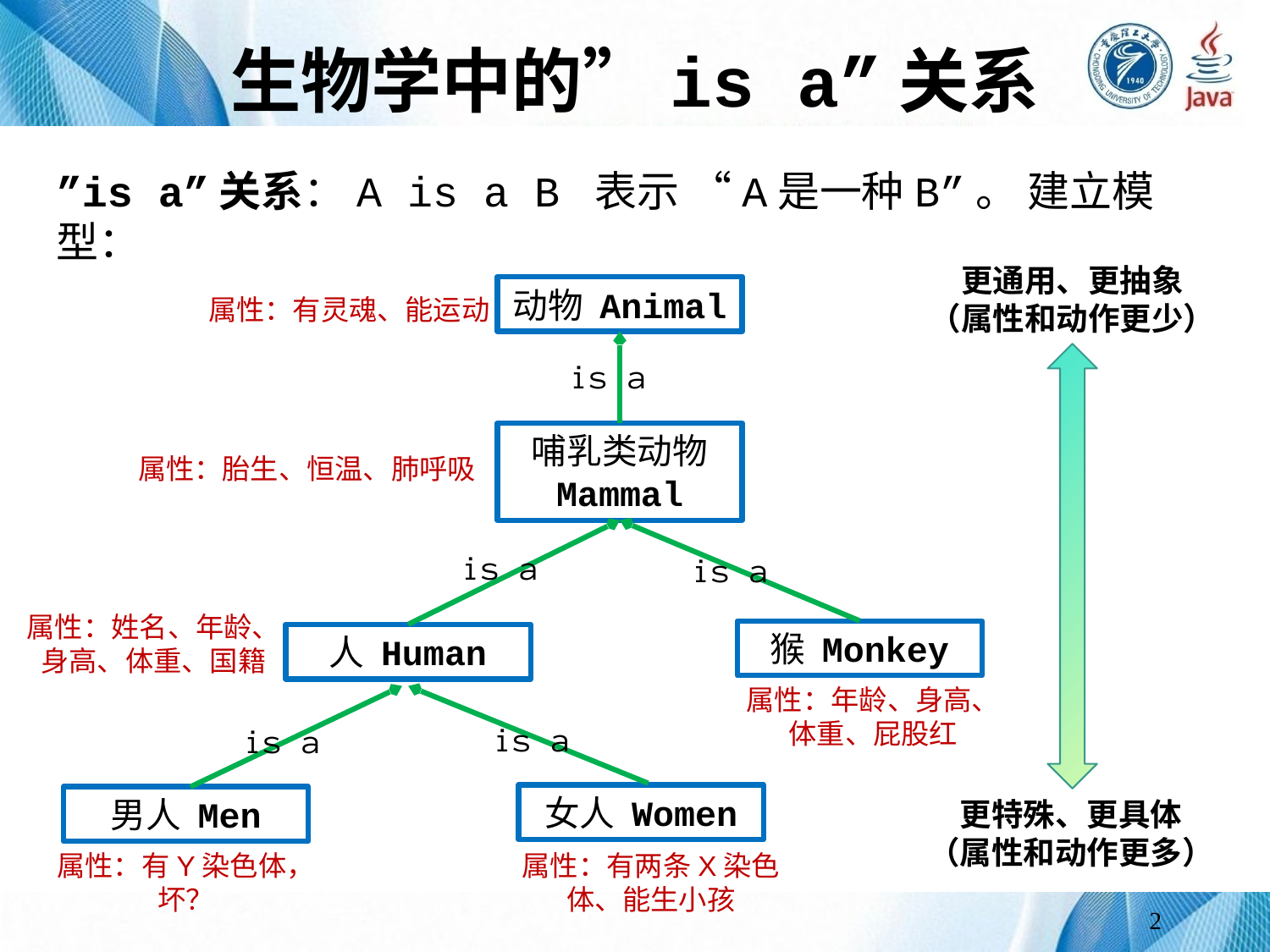

# 生物学中的”is a”关系
”is a”关系：A is a B 表示 “A是一种B”。 建立模型：
更通用、更抽象
（属性和动作更少）
动物 Animal
属性：有灵魂、能运动

is a
哺乳类动物
Mammal

属性：胎生、恒温、肺呼吸
is a
is a
属性：姓名、年龄、
身高、体重、国籍
猴 Monkey
人 Human
属性：年龄、身高、体重、屁股红
is a
is a
女人 Women
男人 Men
更特殊、更具体
（属性和动作更多）
属性：有两条X染色体、能生小孩
属性：有Y染色体，坏？
2